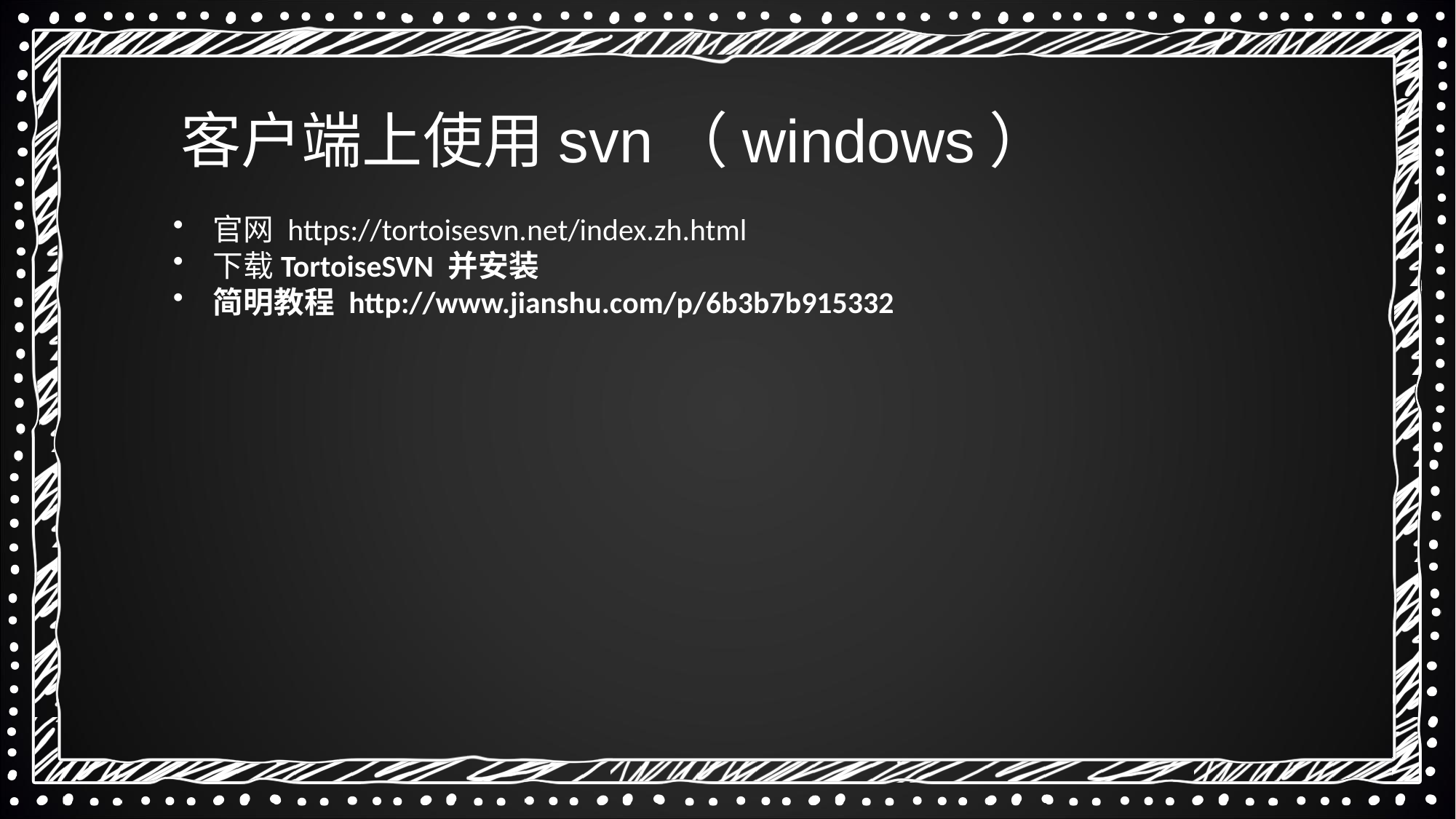

客户端上使用svn（windows）
 官网 https://tortoisesvn.net/index.zh.html
 下载TortoiseSVN 并安装
 简明教程 http://www.jianshu.com/p/6b3b7b915332